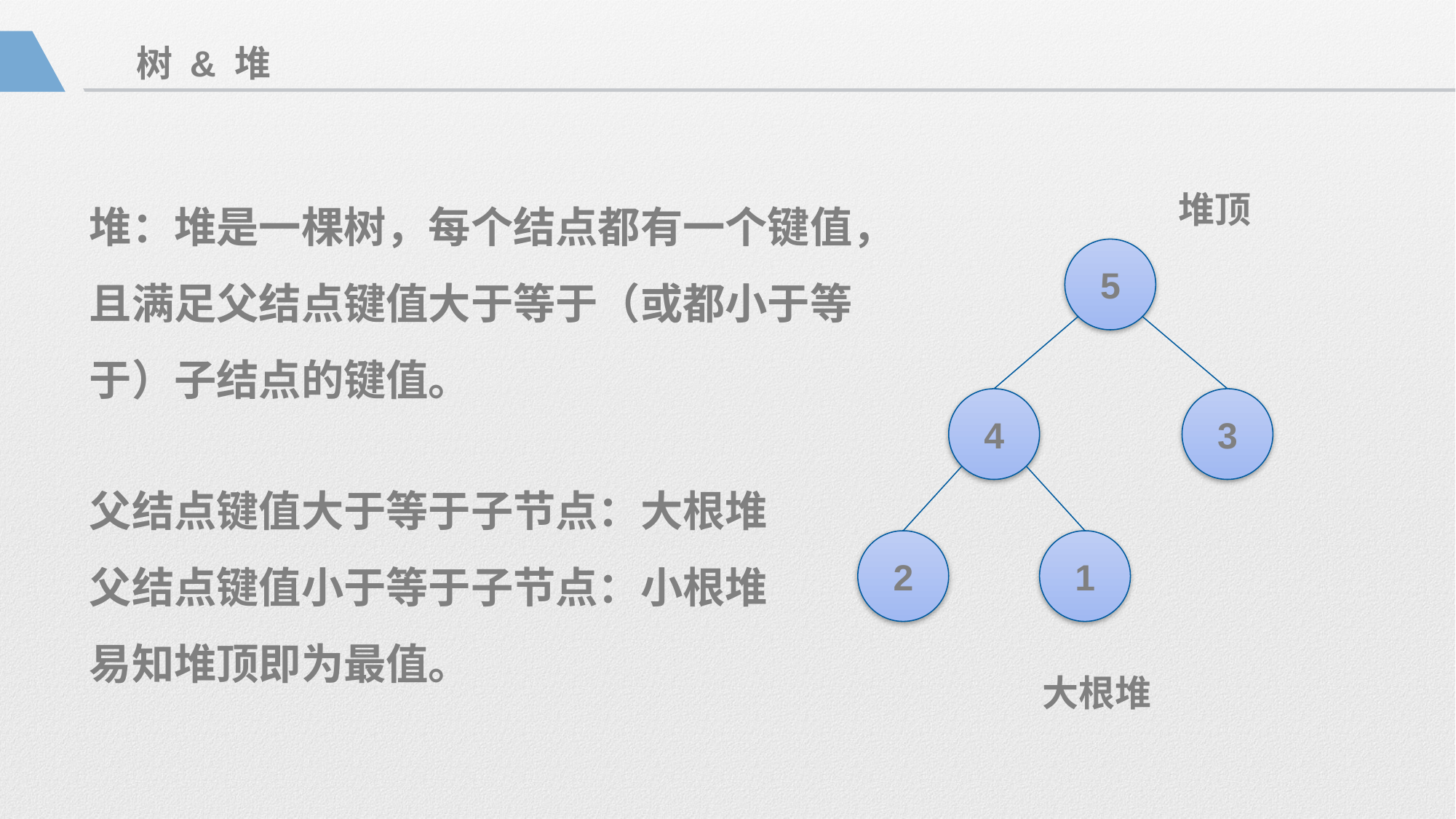

树 & 堆
堆：堆是一棵树，每个结点都有一个键值，且满足父结点键值大于等于（或都小于等于）子结点的键值。

父结点键值大于等于子节点：大根堆
父结点键值小于等于子节点：小根堆
易知堆顶即为最值。
堆顶
5
4
3
2
1
大根堆